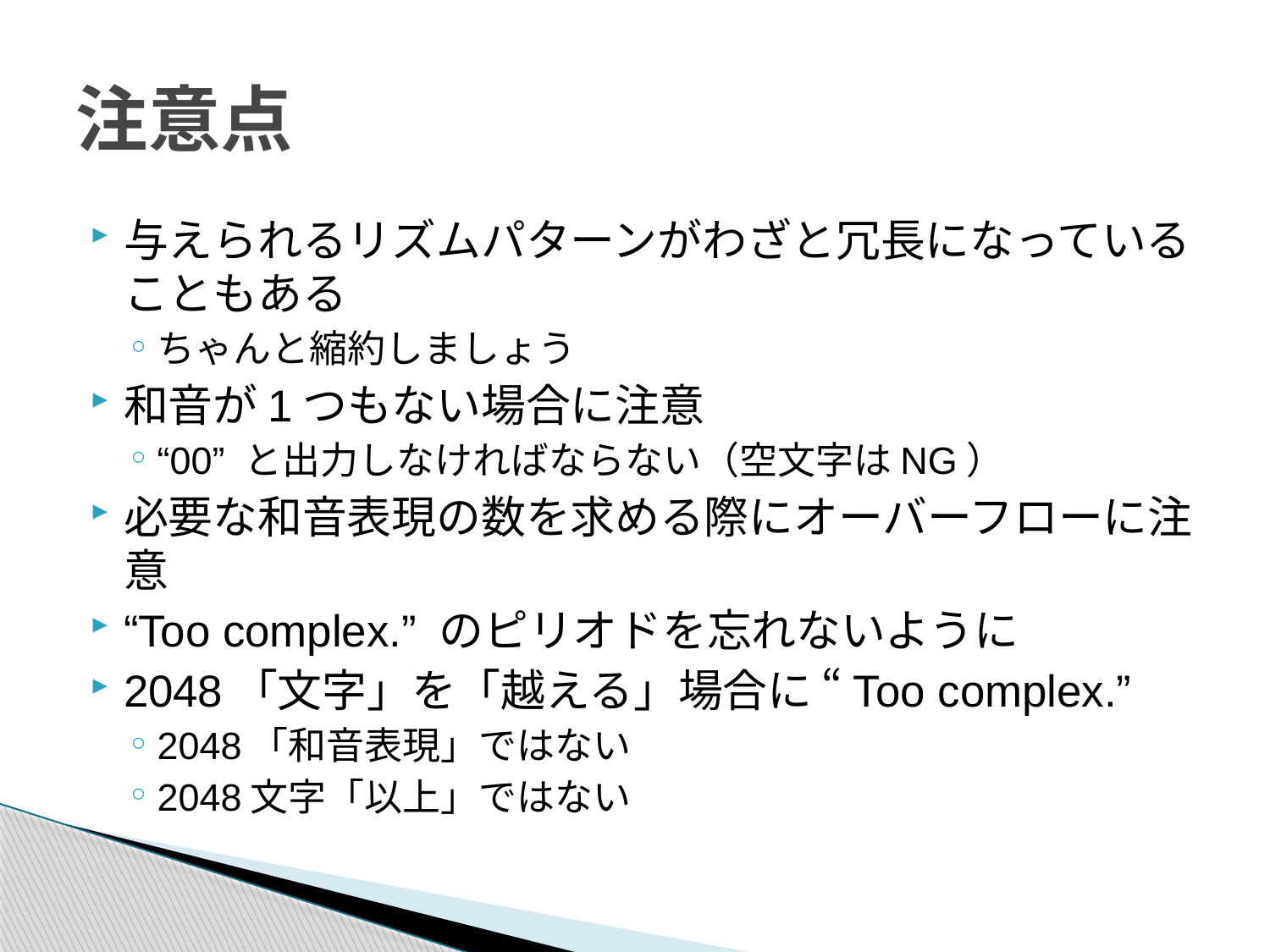

# 注意点
与えられるリズムパターンがわざと冗長になっていることもある
ちゃんと縮約しましょう
和音が1つもない場合に注意
“00” と出力しなければならない（空文字はNG）
必要な和音表現の数を求める際にオーバーフローに注意
“Too complex.” のピリオドを忘れないように
2048「文字」を「越える」場合に “Too complex.”
2048「和音表現」ではない
2048文字「以上」ではない